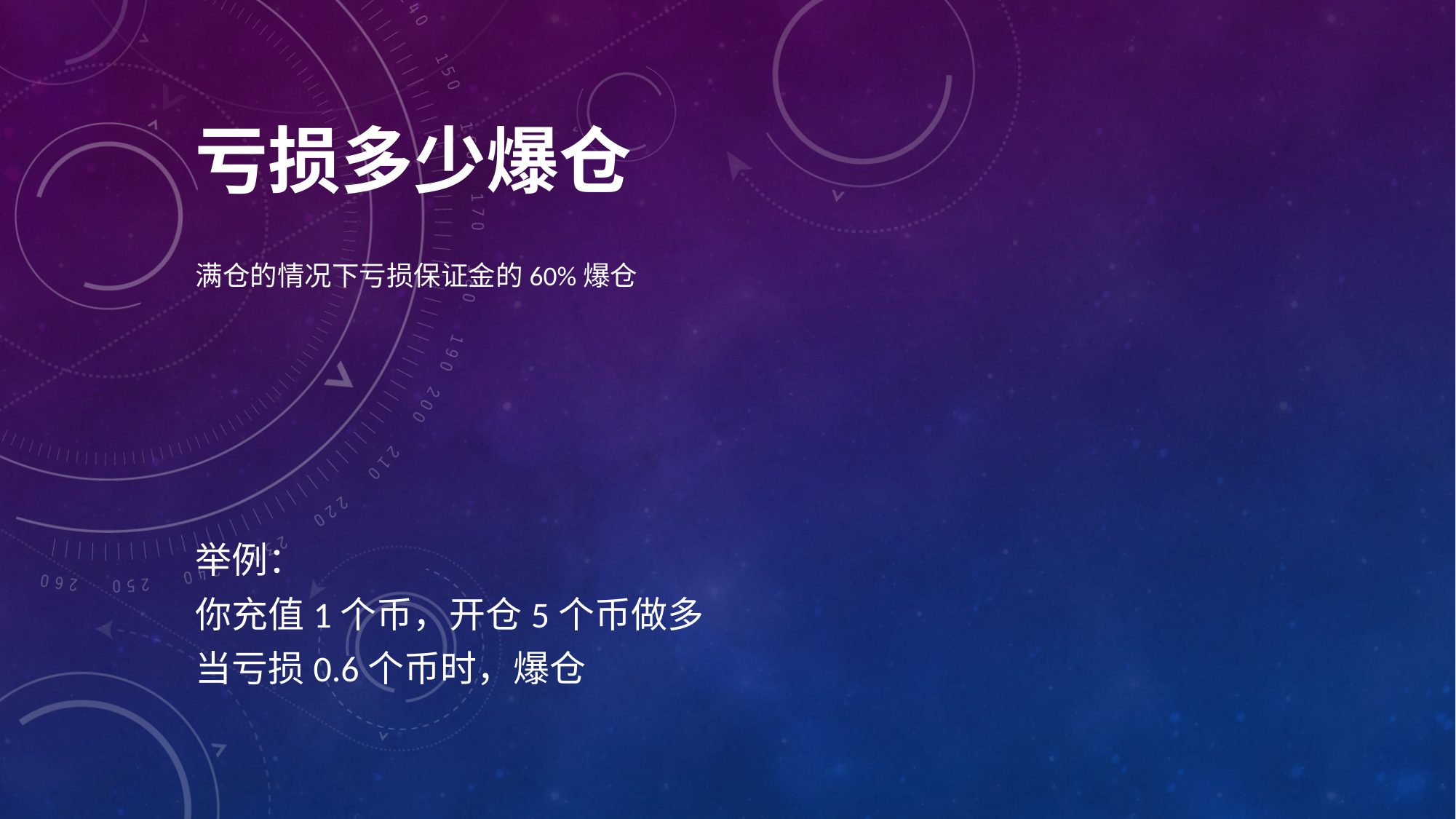

# 亏损多少爆仓
满仓的情况下亏损保证金的60%爆仓

举例：
你充值1个币，开仓5个币做多
当亏损0.6个币时，爆仓